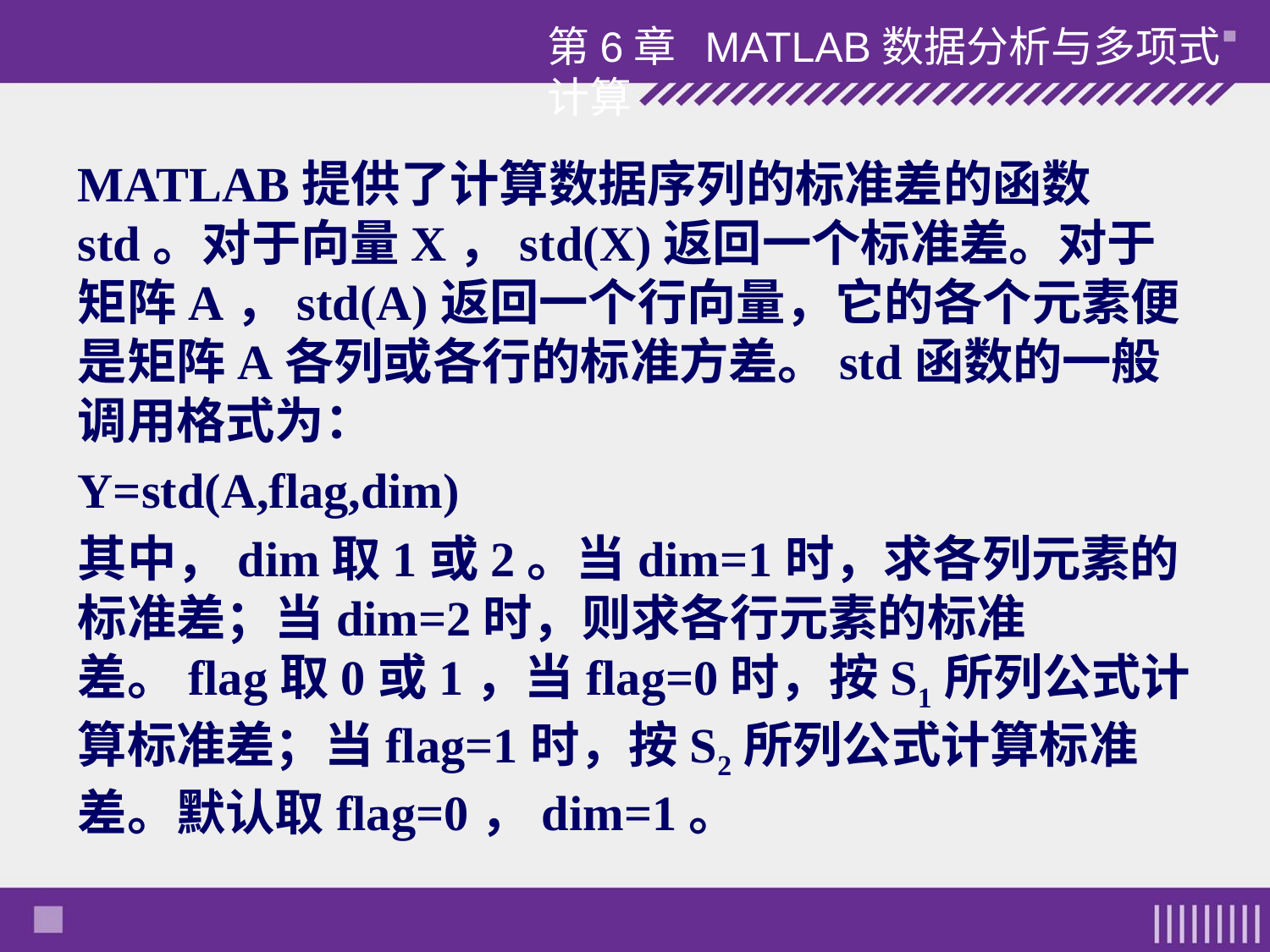

第6章  MATLAB数据分析与多项式计算
MATLAB提供了计算数据序列的标准差的函数std。对于向量X，std(X)返回一个标准差。对于矩阵A，std(A)返回一个行向量，它的各个元素便是矩阵A各列或各行的标准方差。std函数的一般调用格式为：
Y=std(A,flag,dim)
其中，dim取1或2。当dim=1时，求各列元素的标准差；当dim=2时，则求各行元素的标准差。flag取0或1，当flag=0时，按S1所列公式计算标准差；当flag=1时，按S2所列公式计算标准差。默认取flag=0，dim=1。